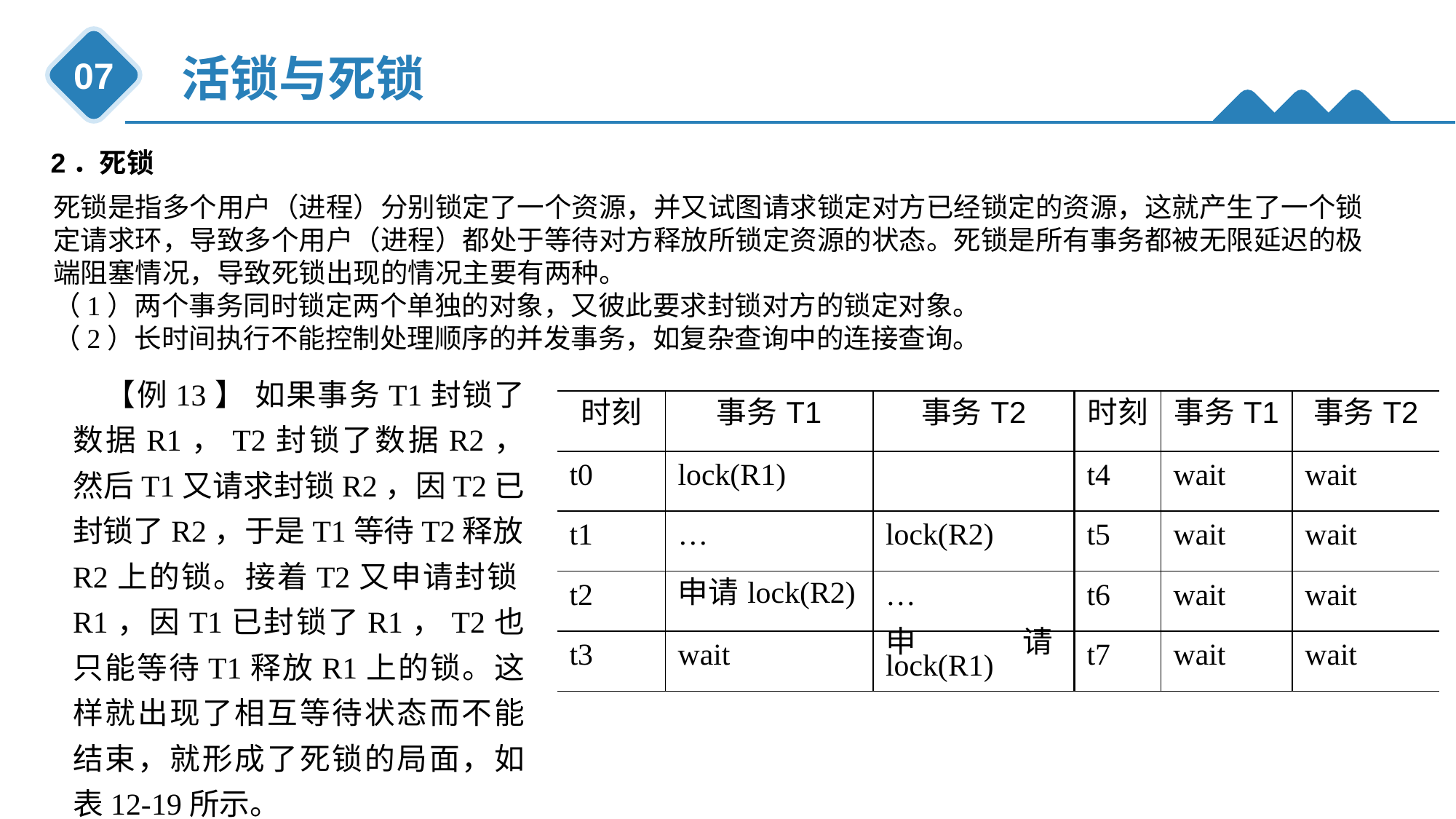

活锁与死锁
07

2．死锁
死锁是指多个用户（进程）分别锁定了一个资源，并又试图请求锁定对方已经锁定的资源，这就产生了一个锁定请求环，导致多个用户（进程）都处于等待对方释放所锁定资源的状态。死锁是所有事务都被无限延迟的极端阻塞情况，导致死锁出现的情况主要有两种。
（1）两个事务同时锁定两个单独的对象，又彼此要求封锁对方的锁定对象。
（2）长时间执行不能控制处理顺序的并发事务，如复杂查询中的连接查询。
【例13】 如果事务T1封锁了数据R1，T2封锁了数据R2，然后T1又请求封锁R2，因T2已封锁了R2，于是T1等待T2释放R2上的锁。接着T2又申请封锁R1，因T1已封锁了R1，T2也只能等待T1释放R1上的锁。这样就出现了相互等待状态而不能结束，就形成了死锁的局面，如表12-19所示。
| 时刻 | 事务T1 | 事务T2 | 时刻 | 事务T1 | 事务T2 |
| --- | --- | --- | --- | --- | --- |
| t0 | lock(R1) |  | t4 | wait | wait |
| t1 | … | lock(R2) | t5 | wait | wait |
| t2 | 申请lock(R2) | … | t6 | wait | wait |
| t3 | wait | 申请lock(R1) | t7 | wait | wait |